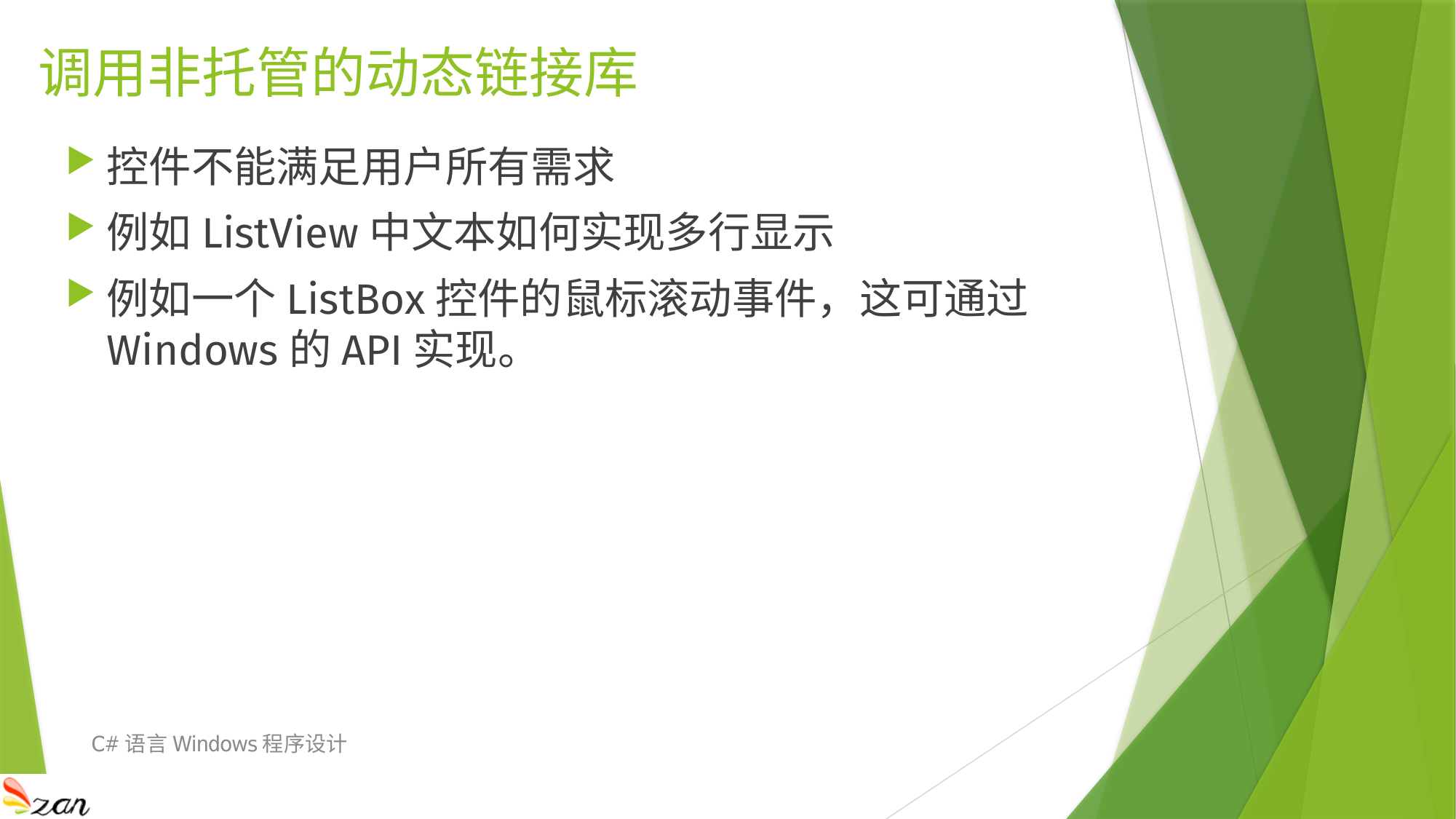

# 调用非托管的动态链接库
控件不能满足用户所有需求
例如ListView中文本如何实现多行显示
例如一个ListBox控件的鼠标滚动事件，这可通过Windows的API实现。
C#语言Windows程序设计